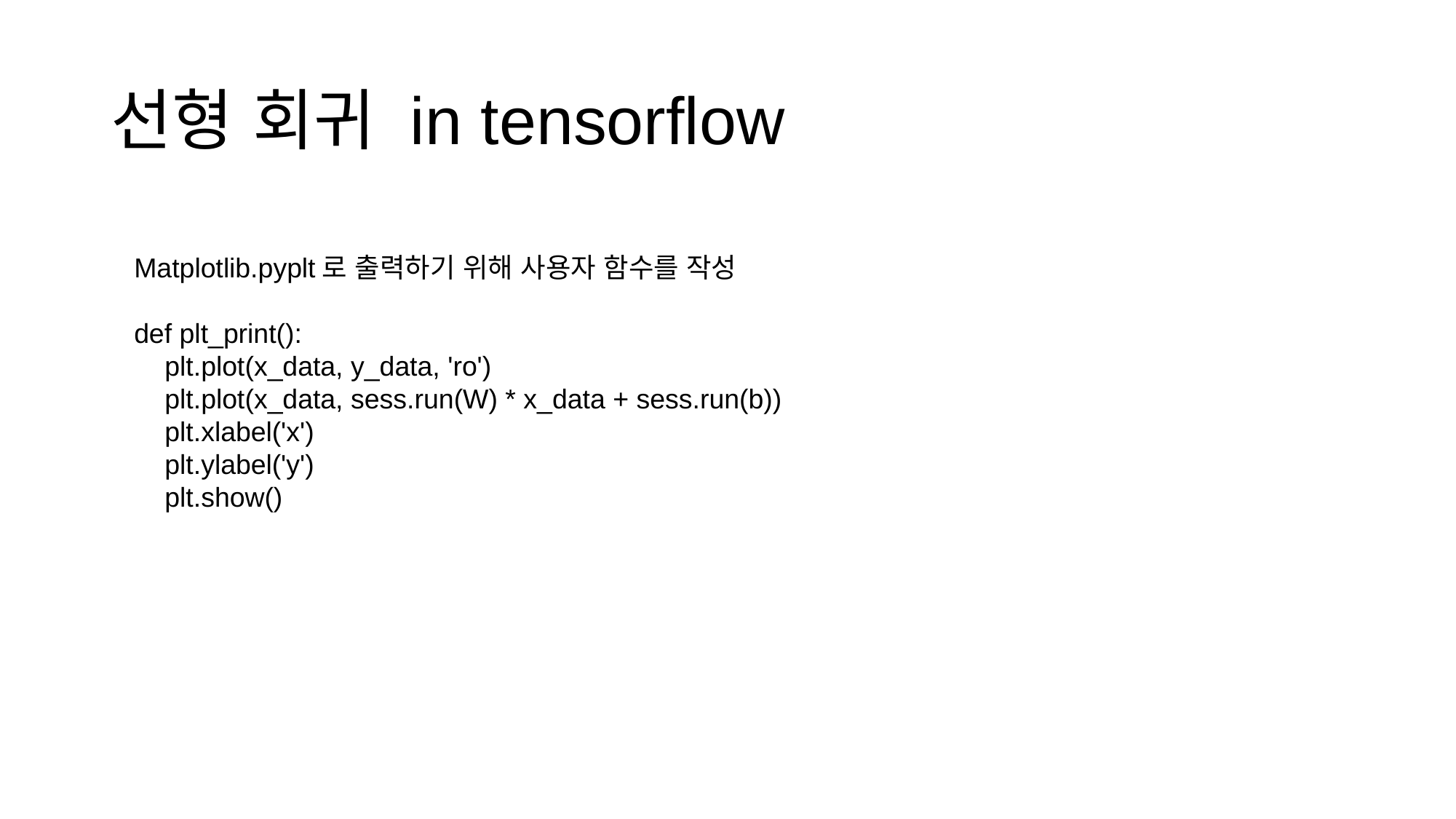

# 선형 회귀 in tensorflow
Matplotlib.pyplt로 출력하기 위해 사용자 함수를 작성

def plt_print():
    plt.plot(x_data, y_data, 'ro')
    plt.plot(x_data, sess.run(W) * x_data + sess.run(b))
    plt.xlabel('x')
    plt.ylabel('y')
    plt.show()